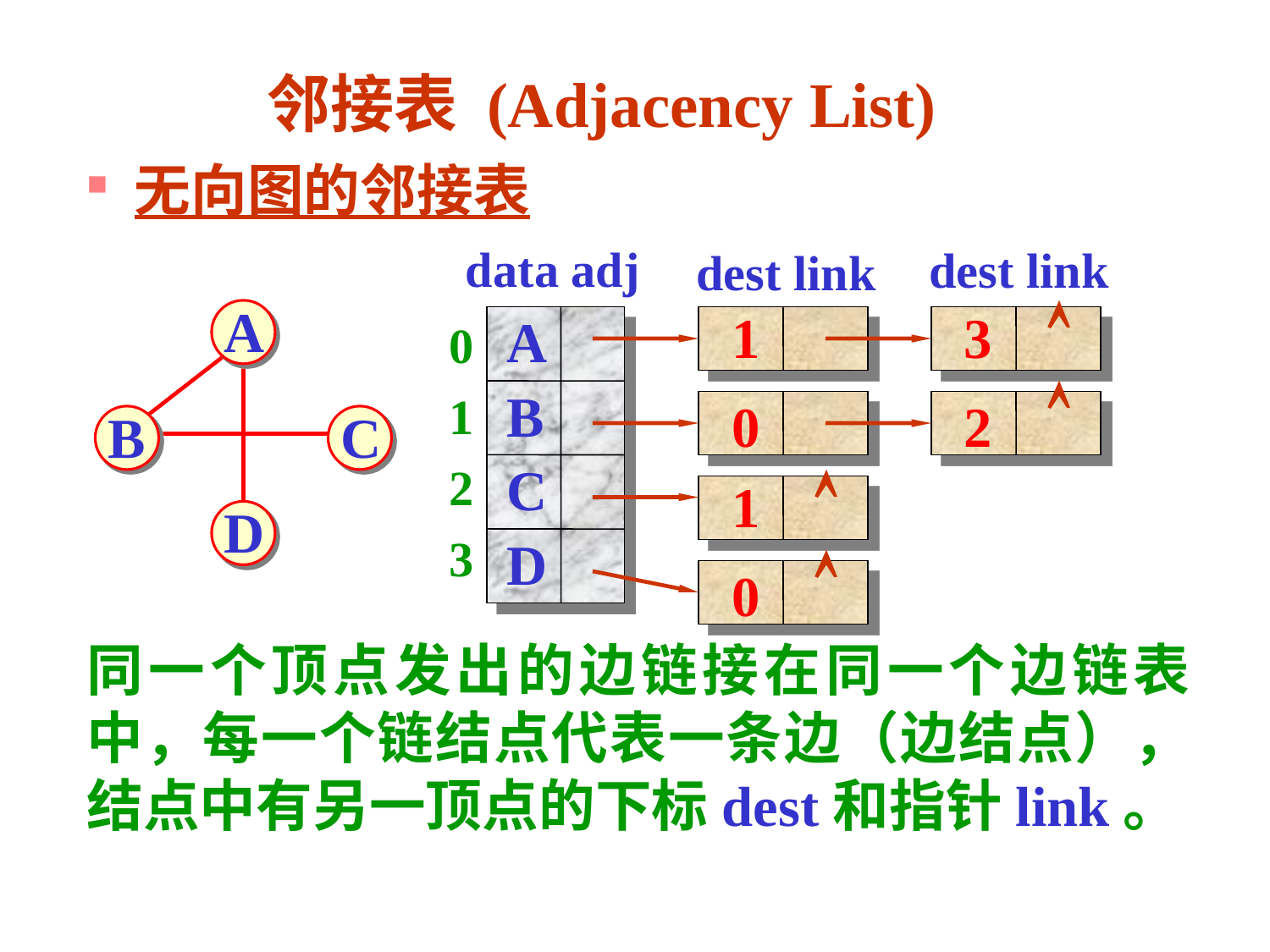

# 邻接表 (Adjacency List)
无向图的邻接表

同一个顶点发出的边链接在同一个边链表中，每一个链结点代表一条边（边结点），结点中有另一顶点的下标dest和指针link。
data adj
dest link
dest link
∧
A
A
B
C
D
0
1
2
3
1
3

∧

0
2

B
C

∧
1

D

∧
0

30